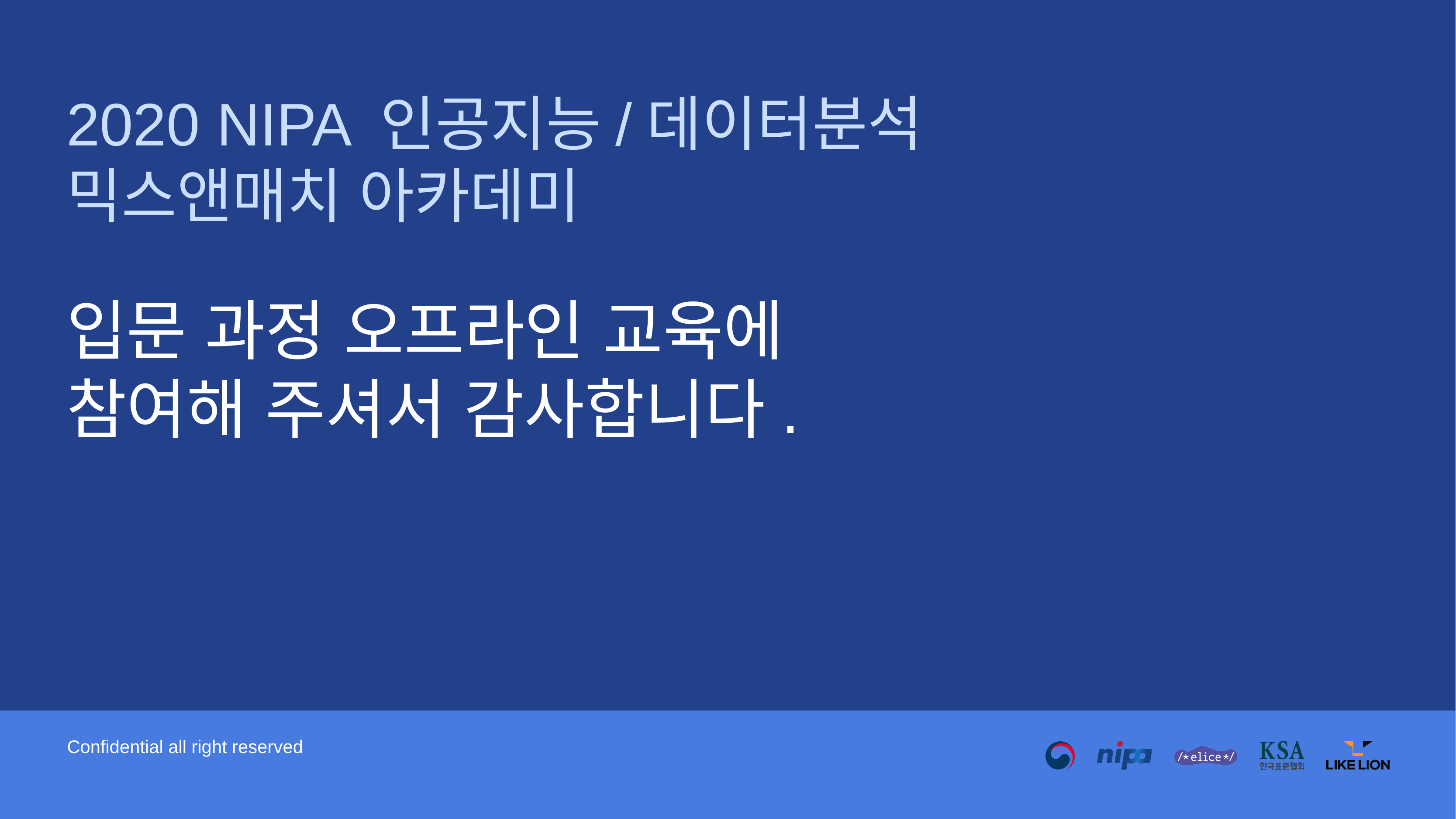

2020 NIPA 인공지능/데이터분석
믹스앤매치 아카데미

입문 과정 오프라인 교육에
참여해 주셔서 감사합니다.